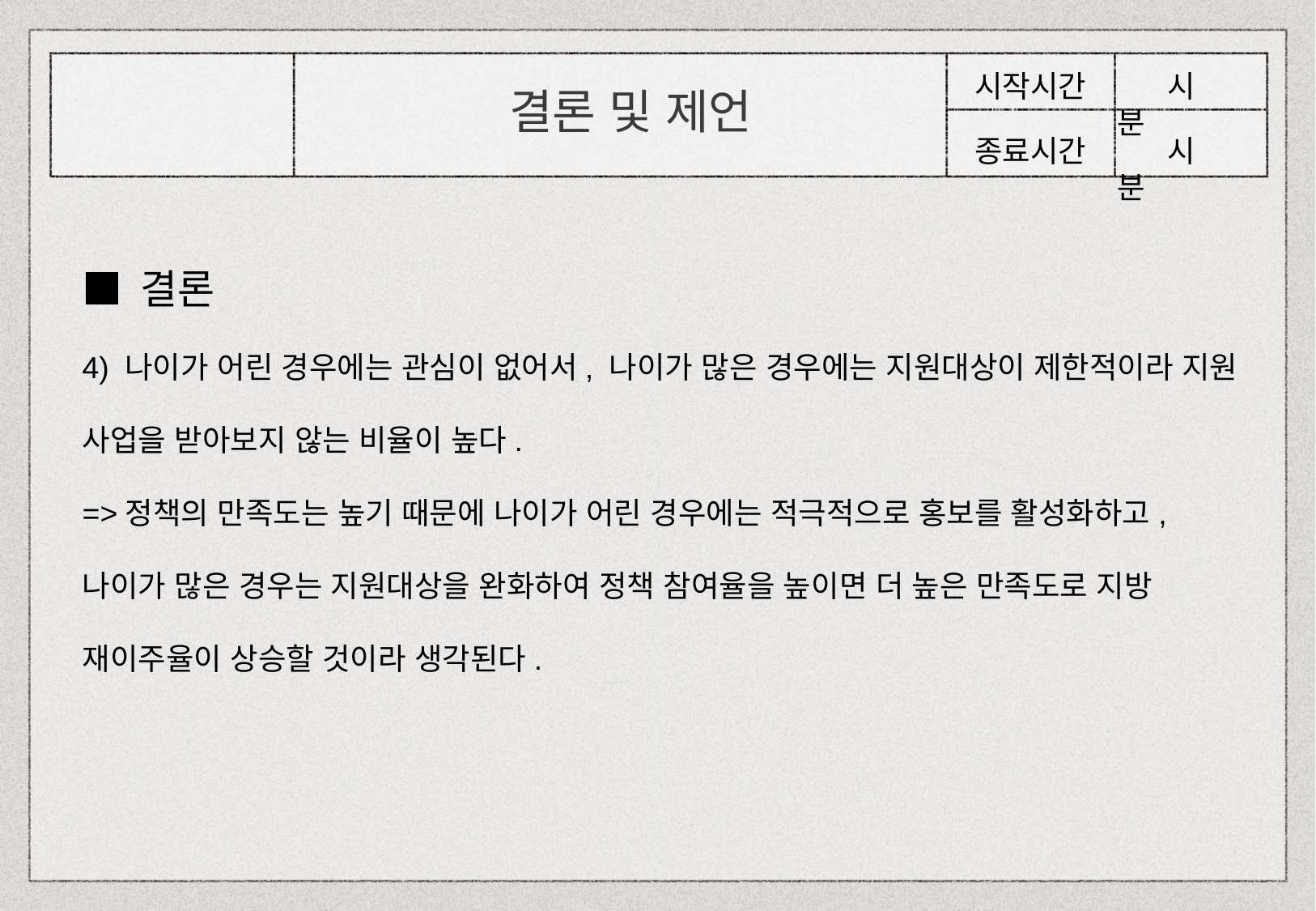

시작시간
     시       분
     시       분
종료시간
결론 및 제언
■ 결론
4) 나이가 어린 경우에는 관심이 없어서, 나이가 많은 경우에는 지원대상이 제한적이라 지원 사업을 받아보지 않는 비율이 높다.
=>정책의 만족도는 높기 때문에 나이가 어린 경우에는 적극적으로 홍보를 활성화하고, 나이가 많은 경우는 지원대상을 완화하여 정책 참여율을 높이면 더 높은 만족도로 지방 재이주율이 상승할 것이라 생각된다.